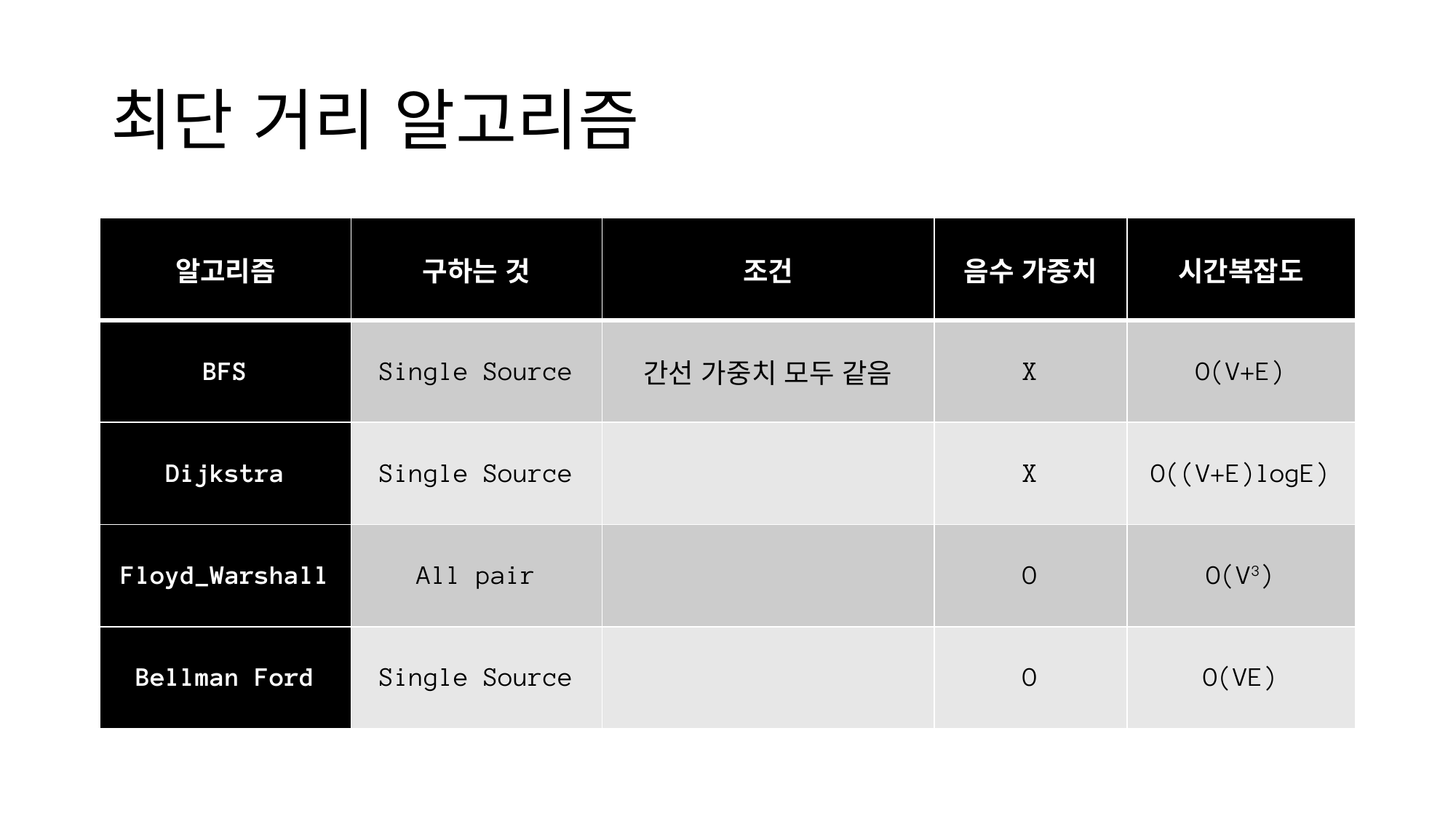

# 최단 거리 알고리즘
| 알고리즘 | 구하는 것 | 조건 | 음수 가중치 | 시간복잡도 |
| --- | --- | --- | --- | --- |
| BFS | Single Source | 간선 가중치 모두 같음 | X | O(V+E) |
| Dijkstra | Single Source |  | X | O((V+E)logE) |
| Floyd\_Warshall | All pair |  | O | O(V3) |
| Bellman Ford | Single Source |  | O | O(VE) |